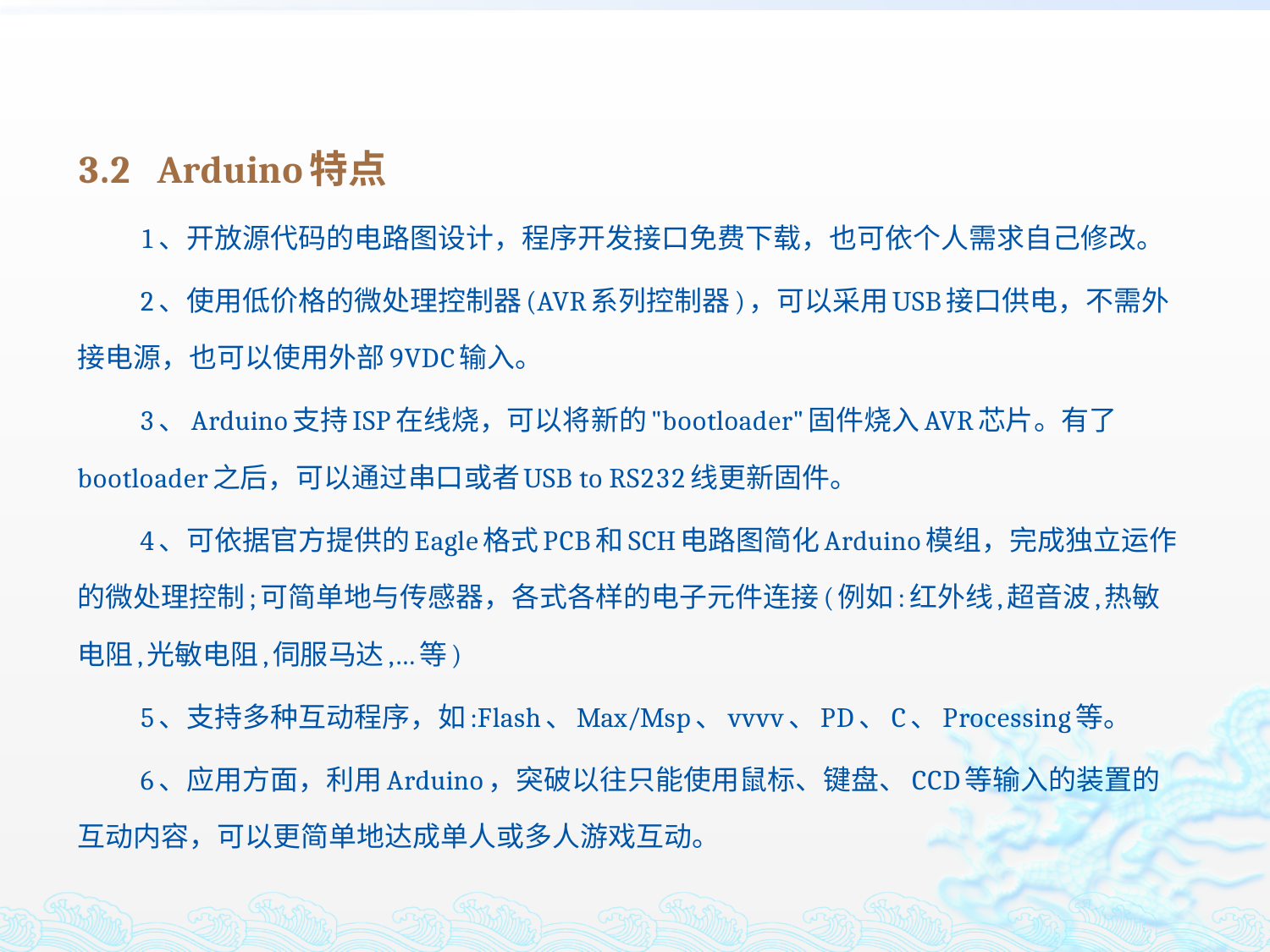

3.2   Arduino特点
1、开放源代码的电路图设计，程序开发接口免费下载，也可依个人需求自己修改。
2、使用低价格的微处理控制器(AVR系列控制器)，可以采用USB接口供电，不需外接电源，也可以使用外部9VDC输入。
3、Arduino支持ISP在线烧，可以将新的"bootloader"固件烧入AVR芯片。有了bootloader之后，可以通过串口或者USB to RS232线更新固件。
4、可依据官方提供的Eagle格式PCB和SCH电路图简化Arduino模组，完成独立运作的微处理控制;可简单地与传感器，各式各样的电子元件连接(例如:红外线,超音波,热敏电阻,光敏电阻,伺服马达,…等)
5、支持多种互动程序，如:Flash、Max/Msp、vvvv、PD、C、Processing等。
6、应用方面，利用Arduino，突破以往只能使用鼠标、键盘、CCD等输入的装置的互动内容，可以更简单地达成单人或多人游戏互动。